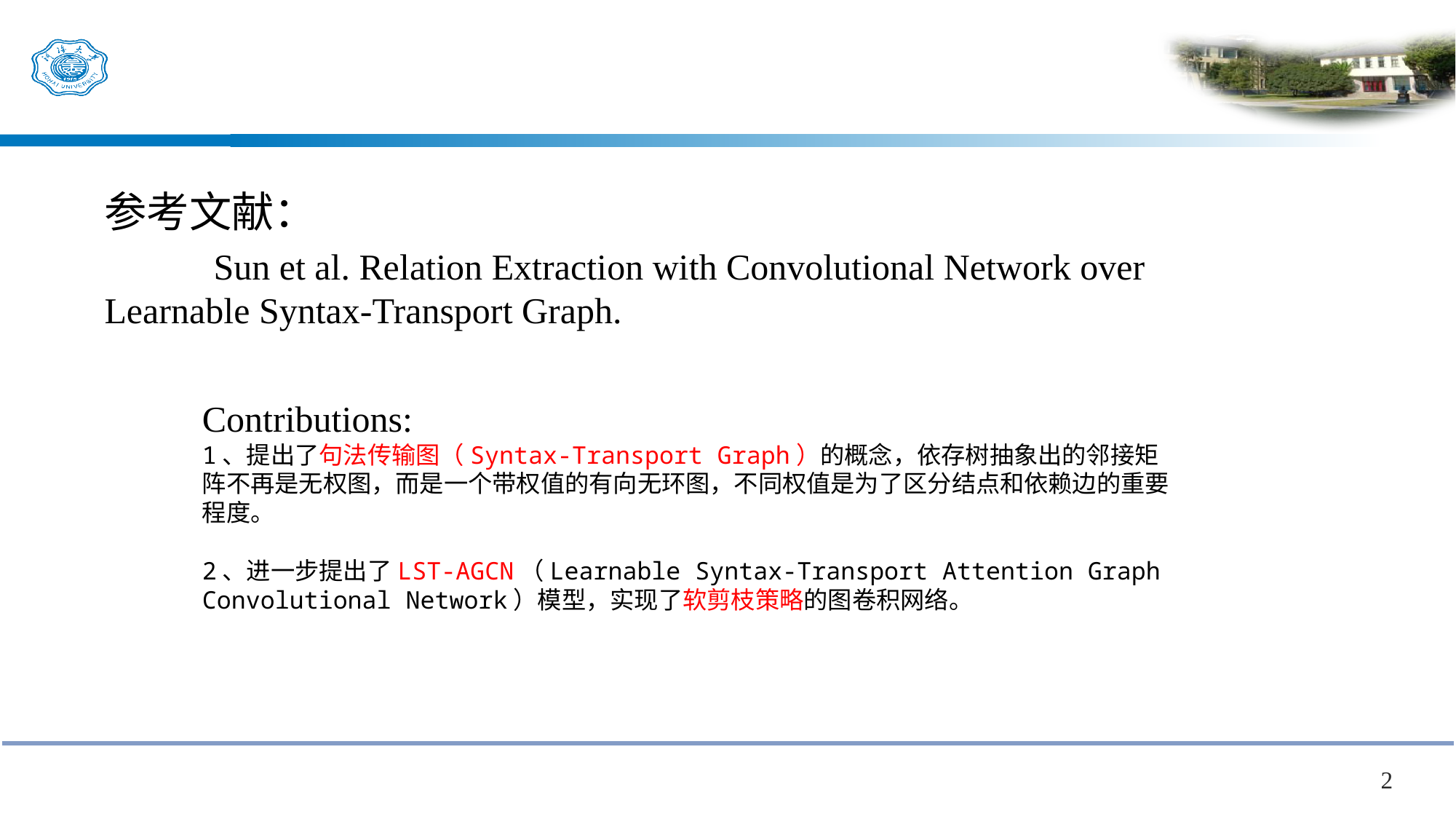

#
参考文献：
	Sun et al. Relation Extraction with Convolutional Network over Learnable Syntax-Transport Graph.
Contributions:
1、提出了句法传输图（Syntax-Transport Graph）的概念，依存树抽象出的邻接矩阵不再是无权图，而是一个带权值的有向无环图，不同权值是为了区分结点和依赖边的重要程度。

2、进一步提出了LST-AGCN（Learnable Syntax-Transport Attention Graph Convolutional Network）模型，实现了软剪枝策略的图卷积网络。
2